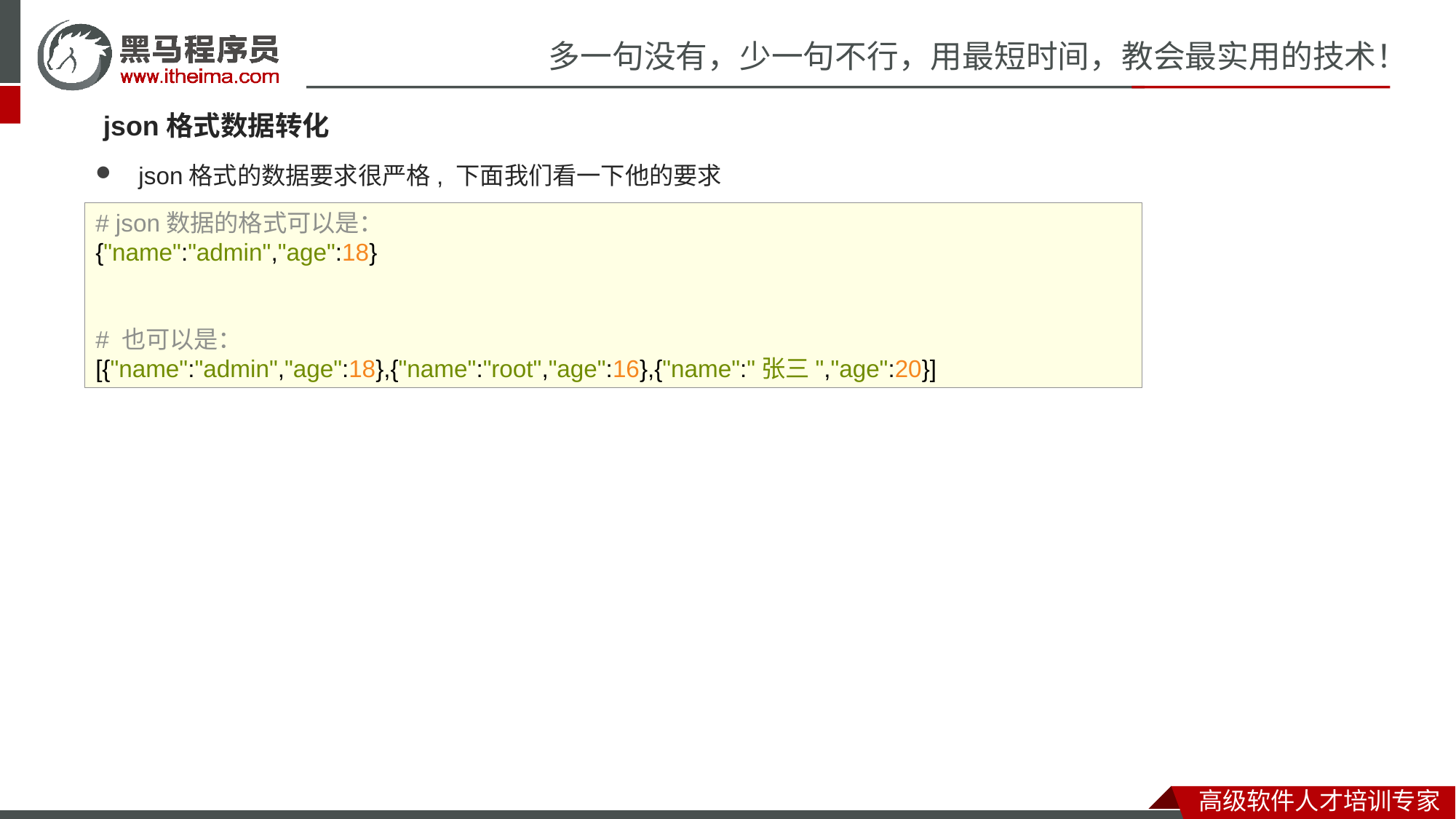

json格式数据转化
json格式的数据要求很严格, 下面我们看一下他的要求
# json数据的格式可以是：
{"name":"admin","age":18}

# 也可以是：
[{"name":"admin","age":18},{"name":"root","age":16},{"name":"张三","age":20}]